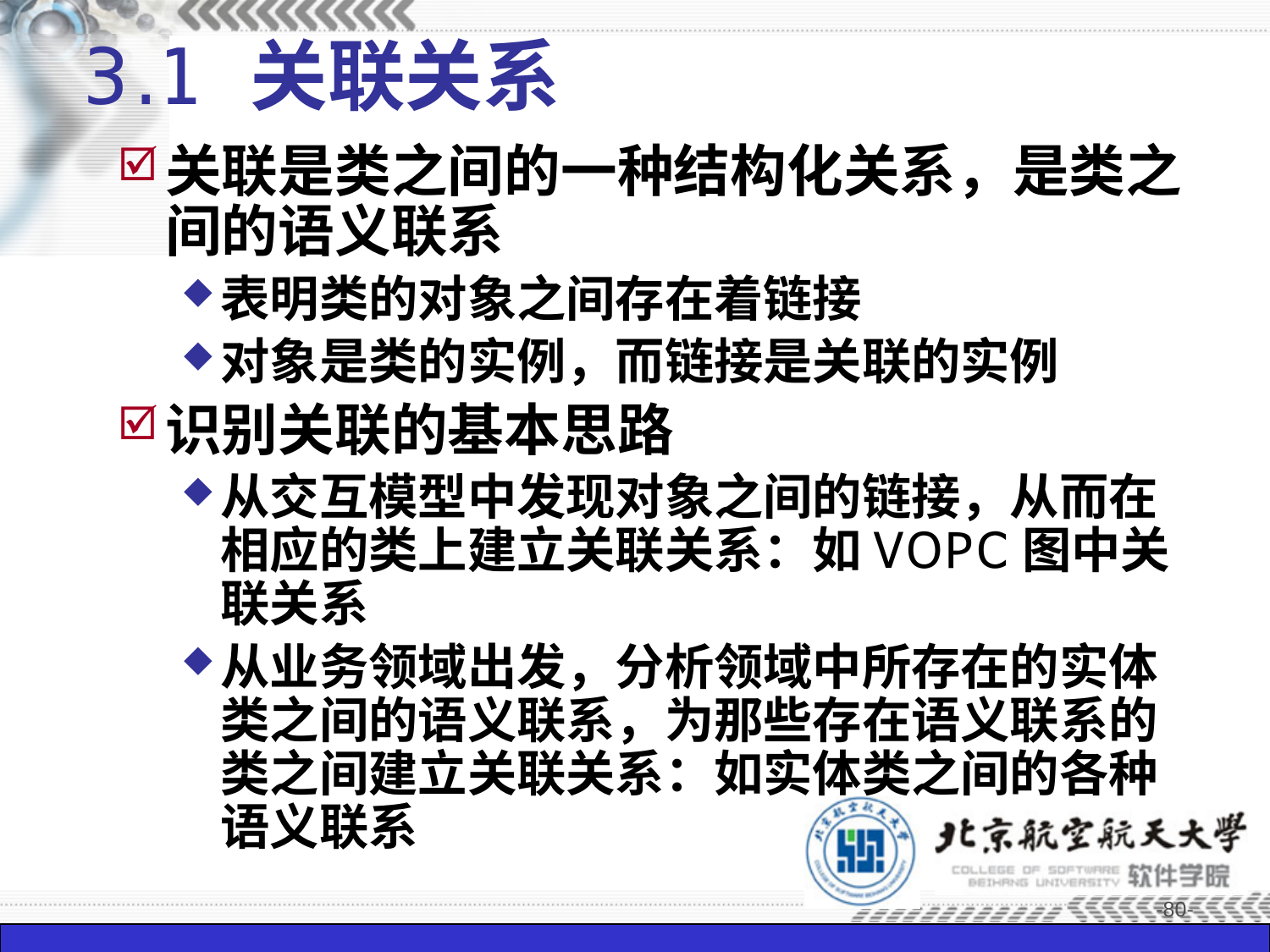

# 3.1 关联关系
关联是类之间的一种结构化关系，是类之间的语义联系
表明类的对象之间存在着链接
对象是类的实例，而链接是关联的实例
识别关联的基本思路
从交互模型中发现对象之间的链接，从而在相应的类上建立关联关系：如VOPC图中关联关系
从业务领域出发，分析领域中所存在的实体类之间的语义联系，为那些存在语义联系的类之间建立关联关系：如实体类之间的各种语义联系
-80-